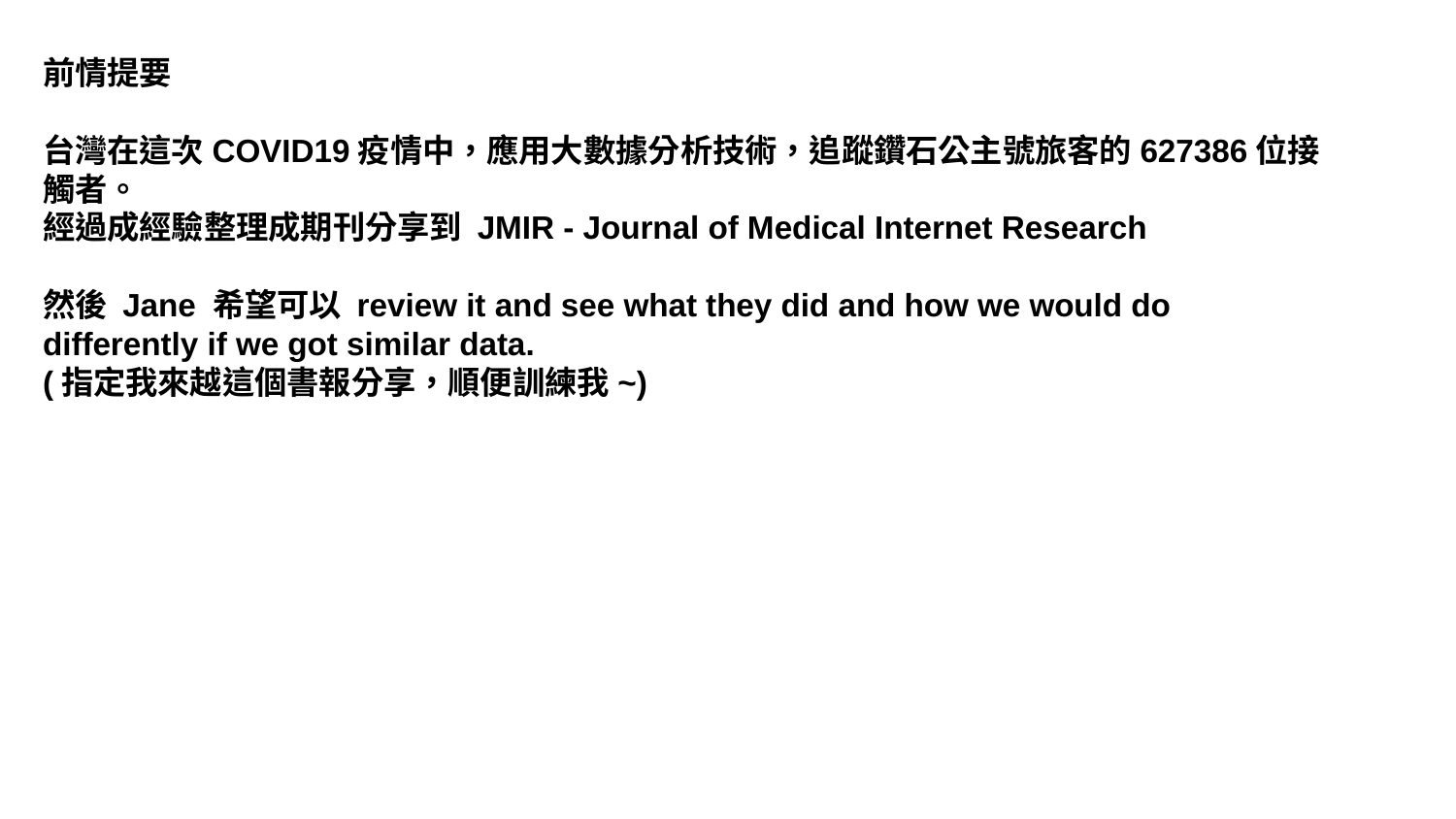

前情提要

台灣在這次COVID19疫情中，應用大數據分析技術，追蹤鑽石公主號旅客的627386位接觸者。
經過成經驗整理成期刊分享到 JMIR - Journal of Medical Internet Research

然後 Jane 希望可以 review it and see what they did and how we would do differently if we got similar data.
(指定我來越這個書報分享，順便訓練我~)